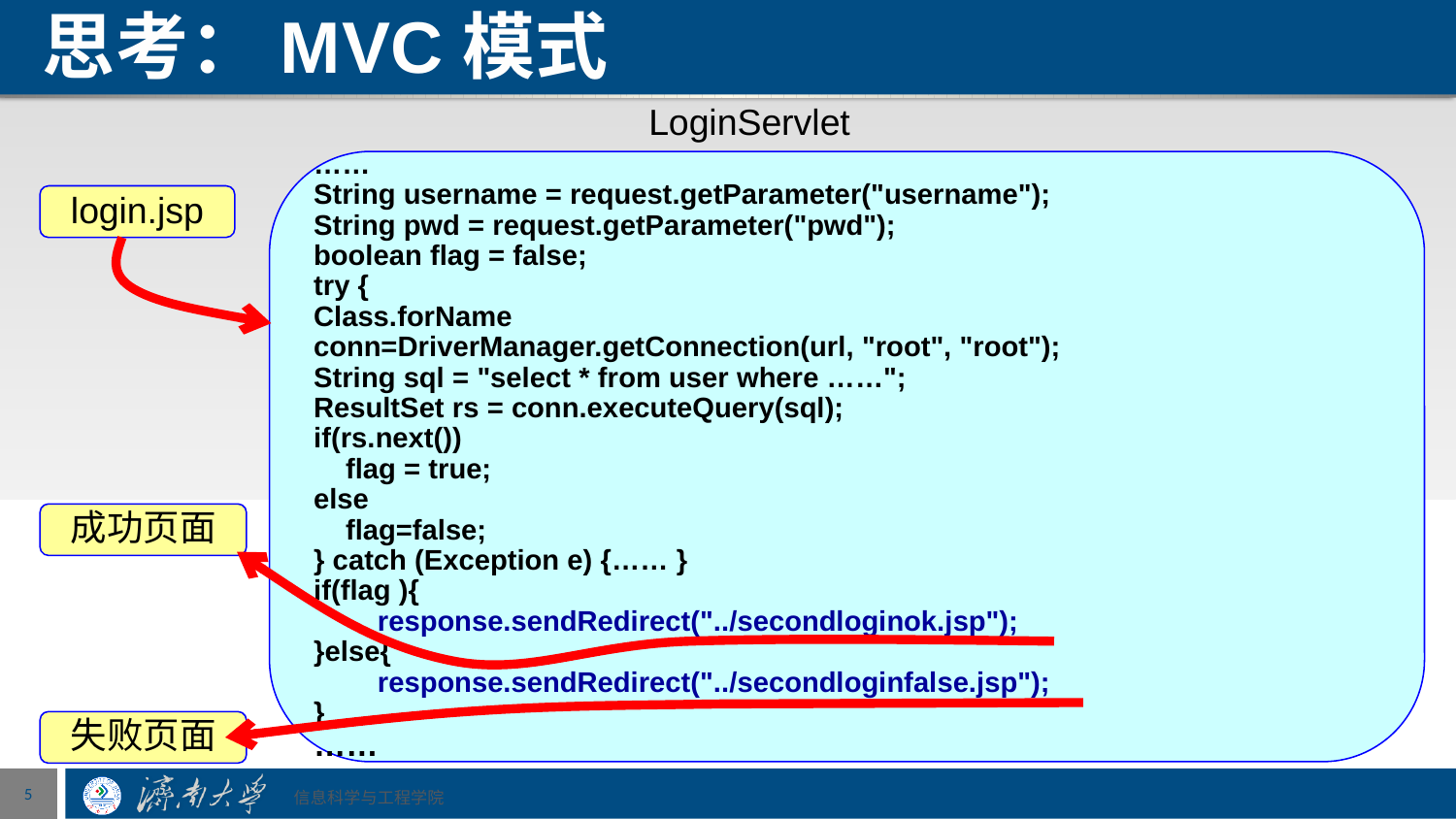

# 思考：MVC模式
LoginServlet
……
String username = request.getParameter("username");
String pwd = request.getParameter("pwd");
boolean flag = false;
try {
Class.forName
conn=DriverManager.getConnection(url, "root", "root");
String sql = "select * from user where ……";
ResultSet rs = conn.executeQuery(sql);
if(rs.next())
    flag = true;
else
    flag=false;
} catch (Exception e) {…… }
if(flag ){
        response.sendRedirect("../secondloginok.jsp");
}else{
        response.sendRedirect("../secondloginfalse.jsp");
}
……
login.jsp

成功页面

失败页面